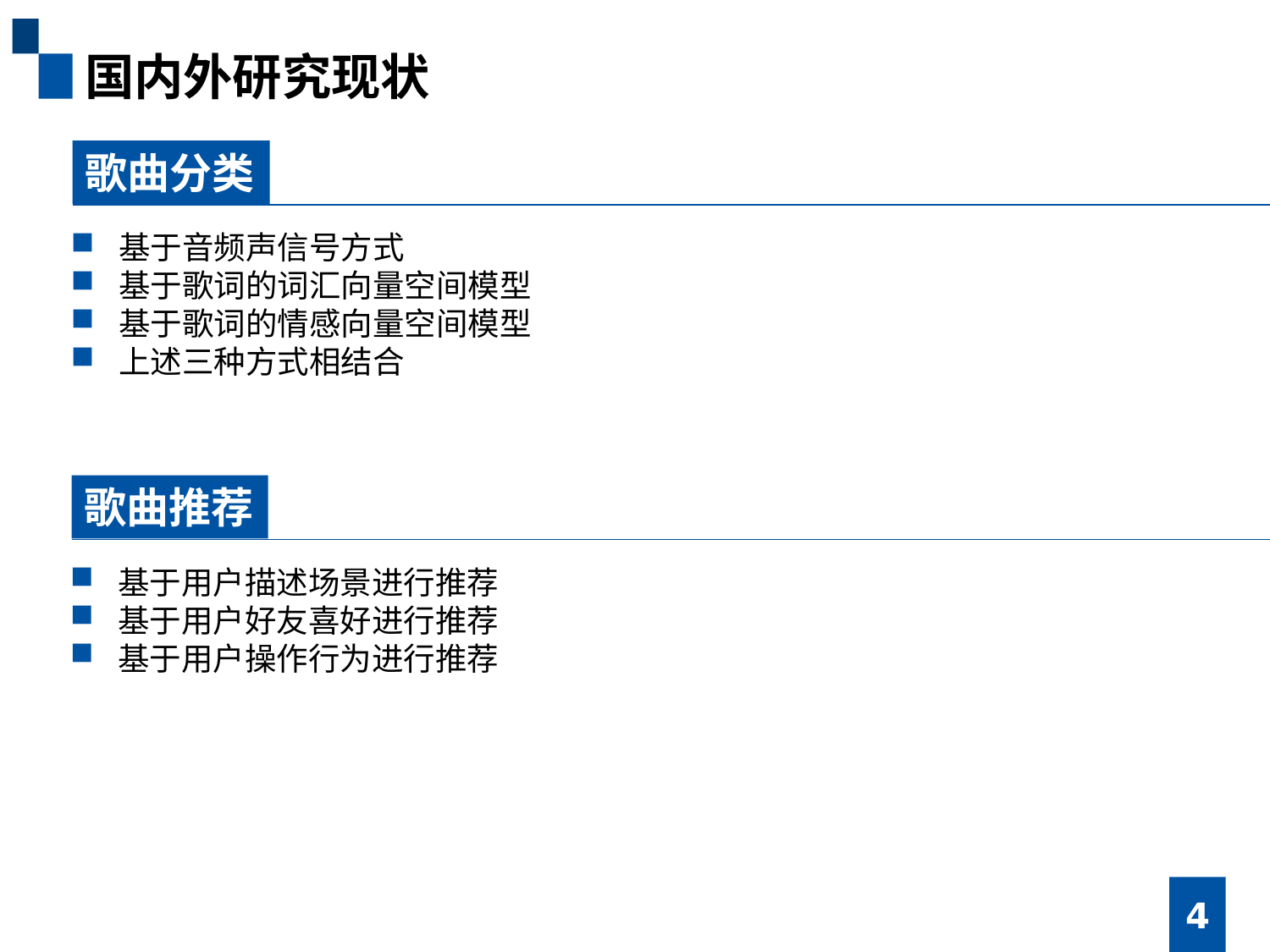

国内外研究现状
歌曲分类
基于音频声信号方式
基于歌词的词汇向量空间模型
基于歌词的情感向量空间模型
上述三种方式相结合

歌曲推荐
基于用户描述场景进行推荐
基于用户好友喜好进行推荐
基于用户操作行为进行推荐
4